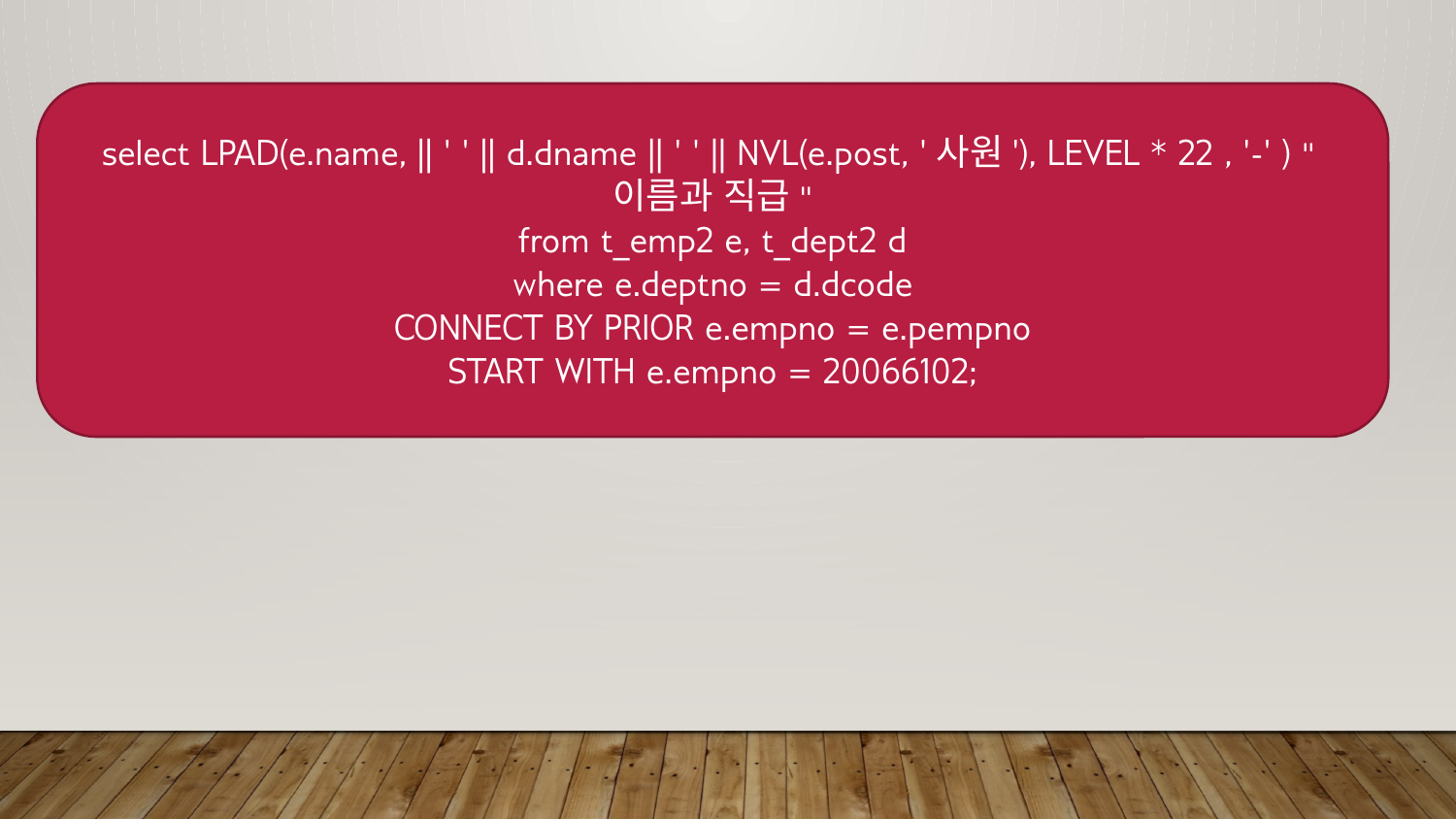

select LPAD(e.name, || ' ' || d.dname || ' ' || NVL(e.post, '사원'), LEVEL * 22 , '-' ) "이름과 직급"
from t_emp2 e, t_dept2 d
where e.deptno = d.dcode
CONNECT BY PRIOR e.empno = e.pempno
START WITH e.empno = 20066102;